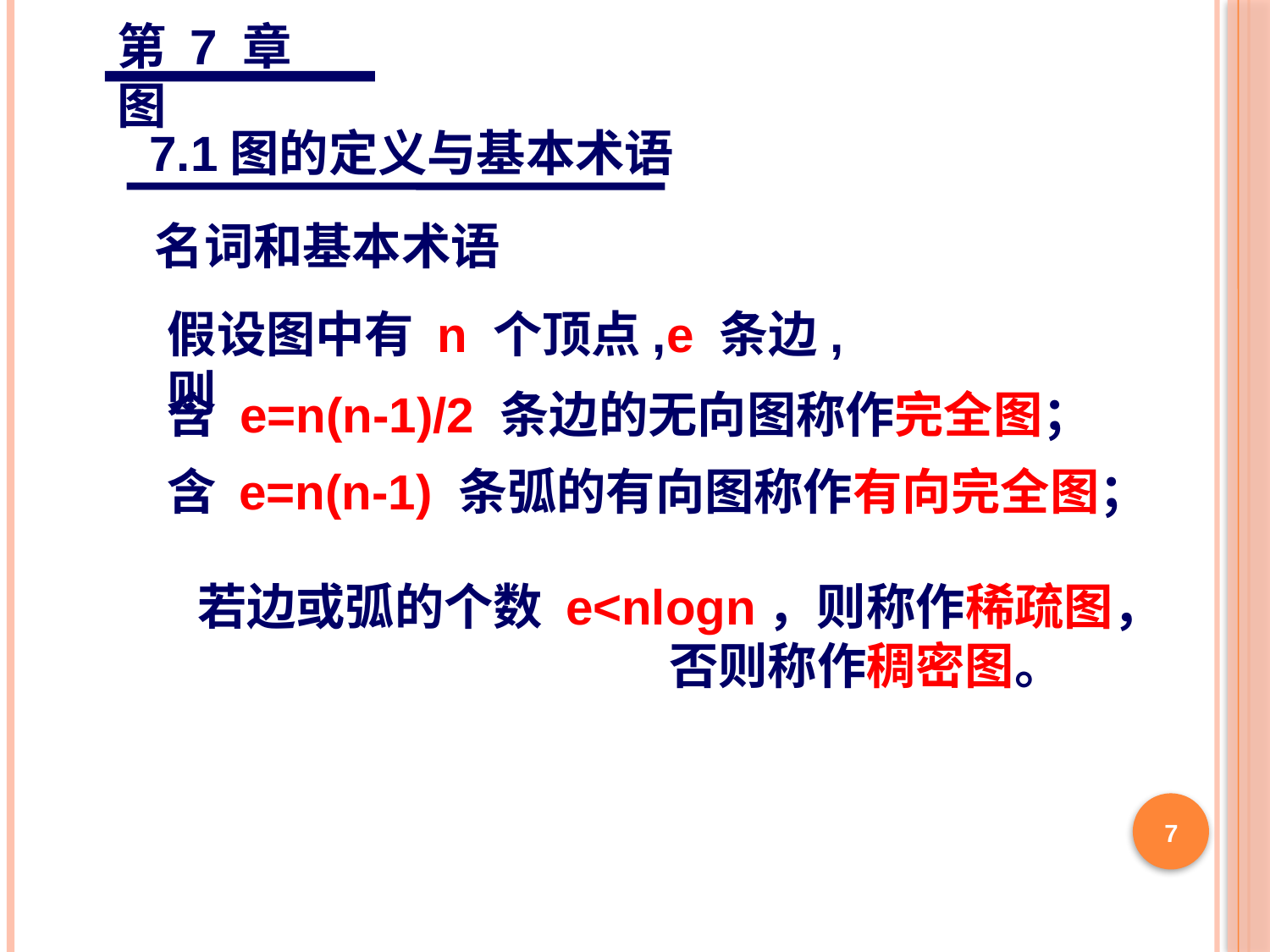

第 7 章  图

7.1图的定义与基本术语

名词和基本术语
假设图中有 n 个顶点,e 条边,则
含 e=n(n-1)/2 条边的无向图称作完全图；
含 e=n(n-1) 条弧的有向图称作有向完全图；
若边或弧的个数 e<nlogn，则称作稀疏图，
                                         否则称作稠密图。
7